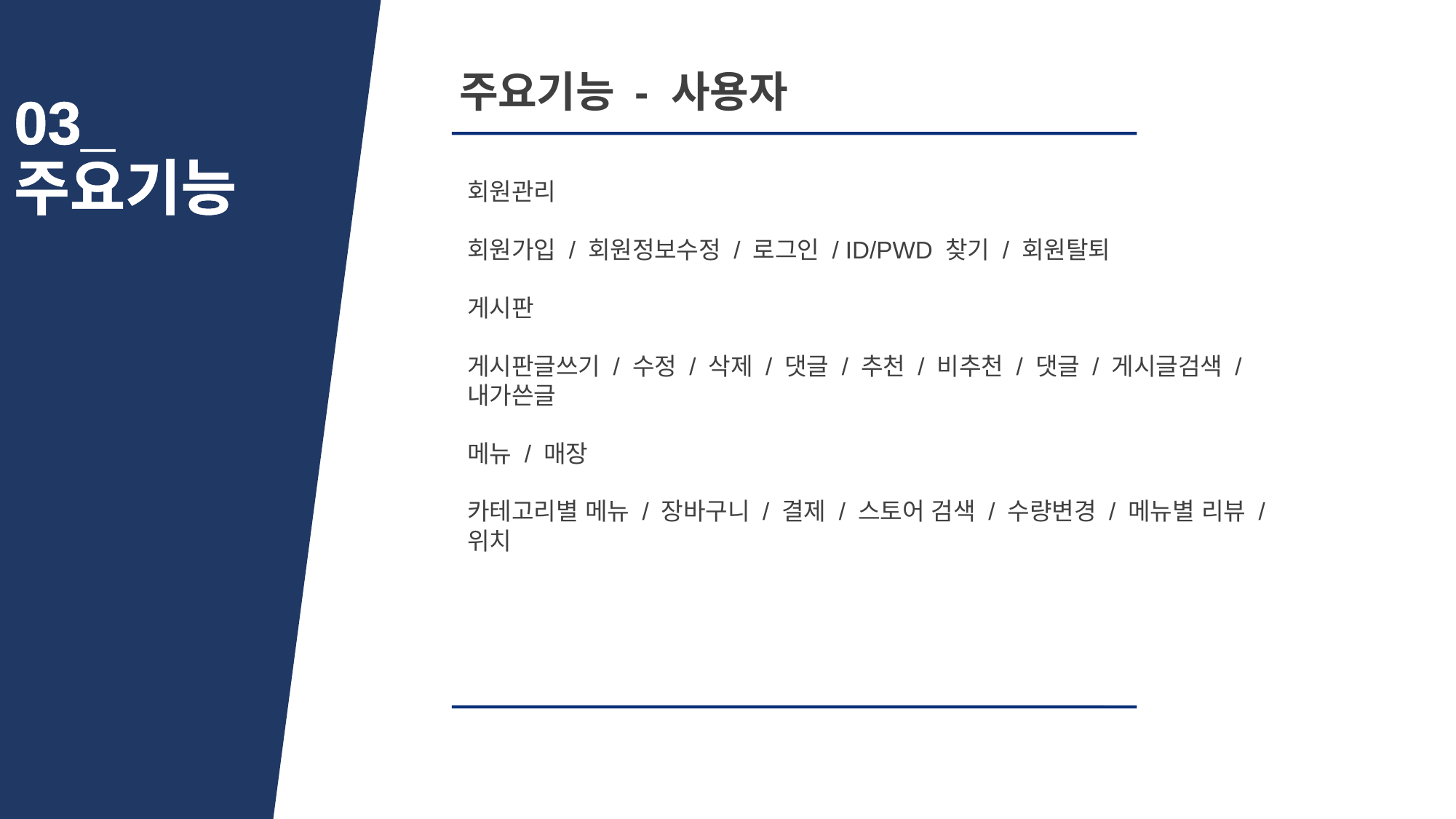

주요기능 - 사용자
03_
주요기능

회원관리

회원가입 / 회원정보수정 / 로그인 / ID/PWD 찾기 / 회원탈퇴

게시판

게시판글쓰기 / 수정 / 삭제 / 댓글 / 추천 / 비추천 / 댓글 / 게시글검색 /내가쓴글

메뉴 / 매장

카테고리별 메뉴 / 장바구니 / 결제 / 스토어 검색 / 수량변경 / 메뉴별 리뷰 / 위치